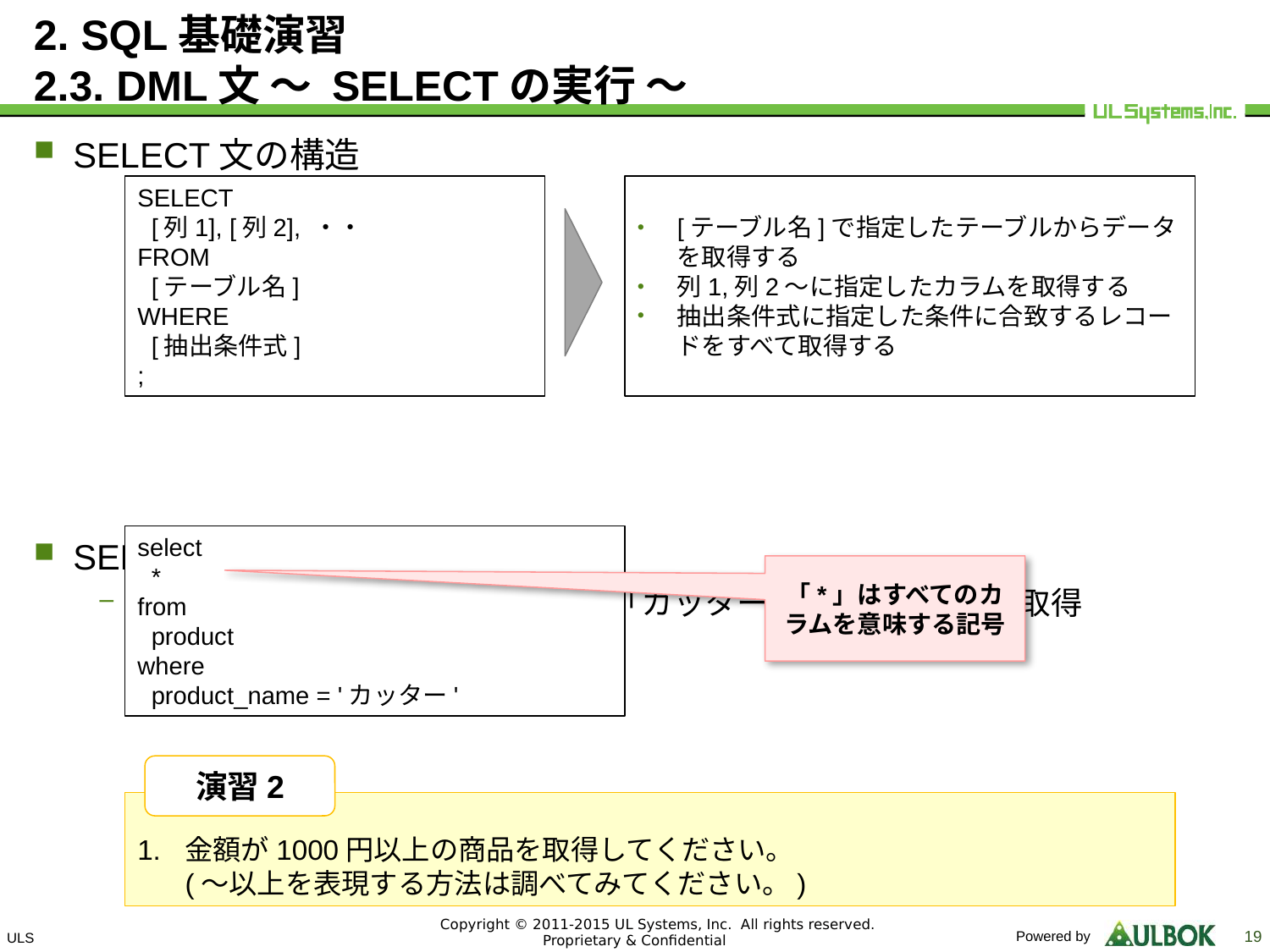

# 2. SQL基礎演習 2.3. DML文 ～ SELECTの実行 ～
SELECT文の構造

SELECT文を実行してみましょう。
例 : 商品テーブルから、商品名が「カッター」の情報をすべて取得
SELECT
  [列1], [列2], ・・
FROM
  [テーブル名]
WHERE
  [抽出条件式]
;
[テーブル名]で指定したテーブルからデータを取得する
列1,列2～に指定したカラムを取得する
抽出条件式に指定した条件に合致するレコードをすべて取得する

select
  *
from
  product
where
  product_name = 'カッター'
「*」はすべてのカラムを意味する記号
演習2

金額が1000円以上の商品を取得してください。
(～以上を表現する方法は調べてみてください。)